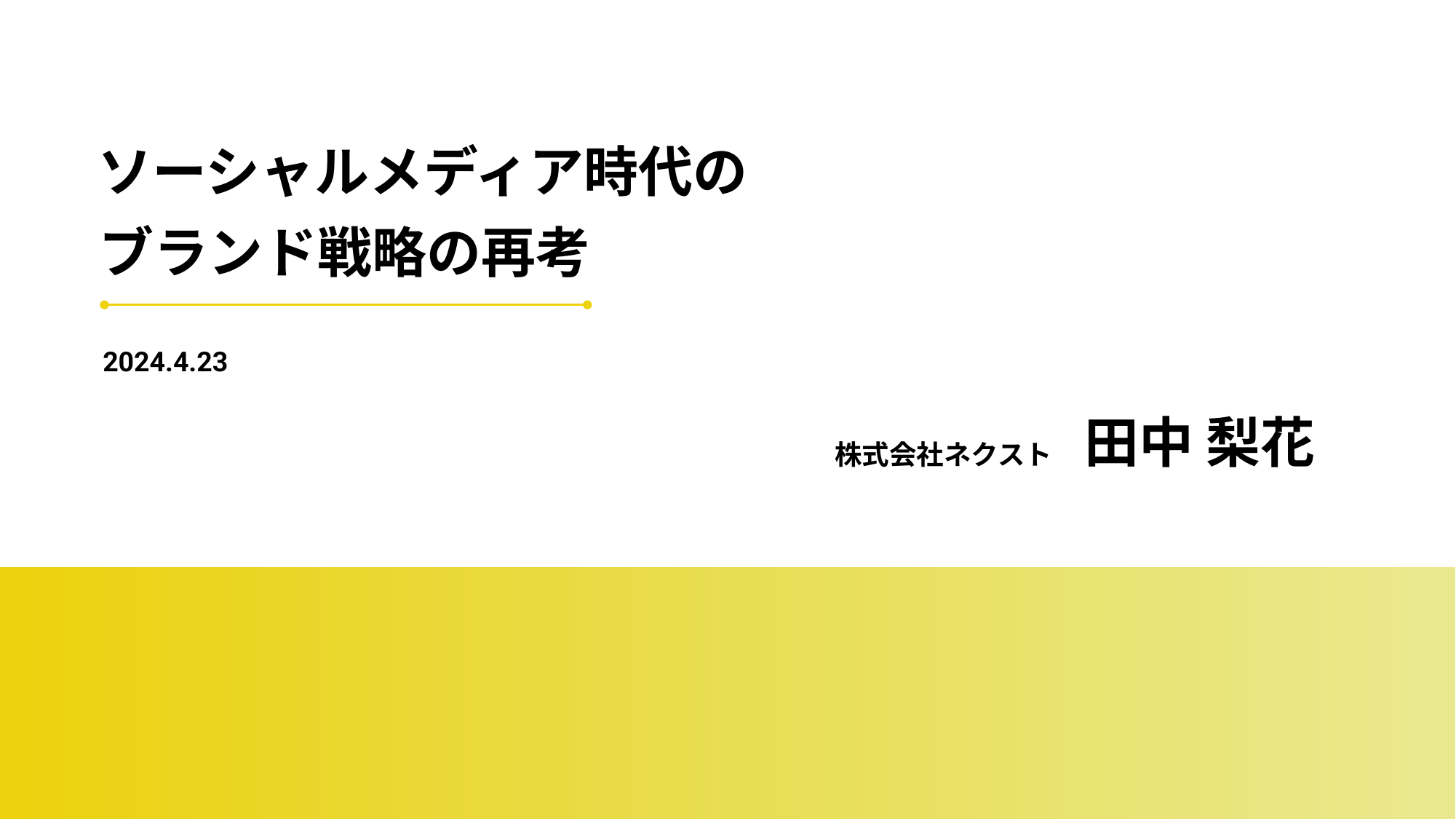

ソーシャルメディア時代の
ブランド戦略の再考
2024.4.23
田中 梨花
株式会社ネクスト